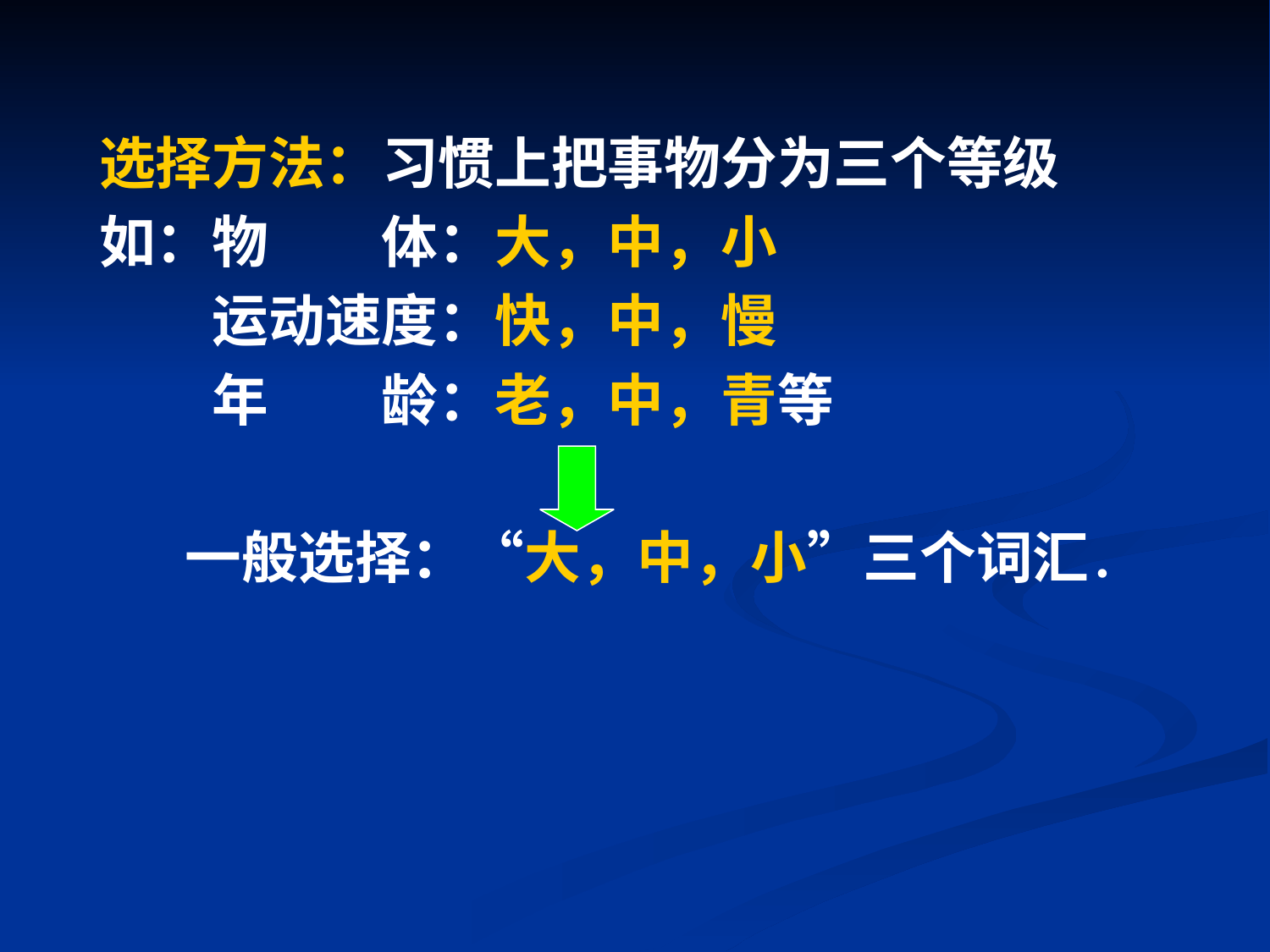

选择方法：习惯上把事物分为三个等级
　如：物　　体：大，中，小
　　　运动速度：快，中，慢
　　　年　　龄：老，中，青等

          一般选择：“大，中，小”三个词汇．